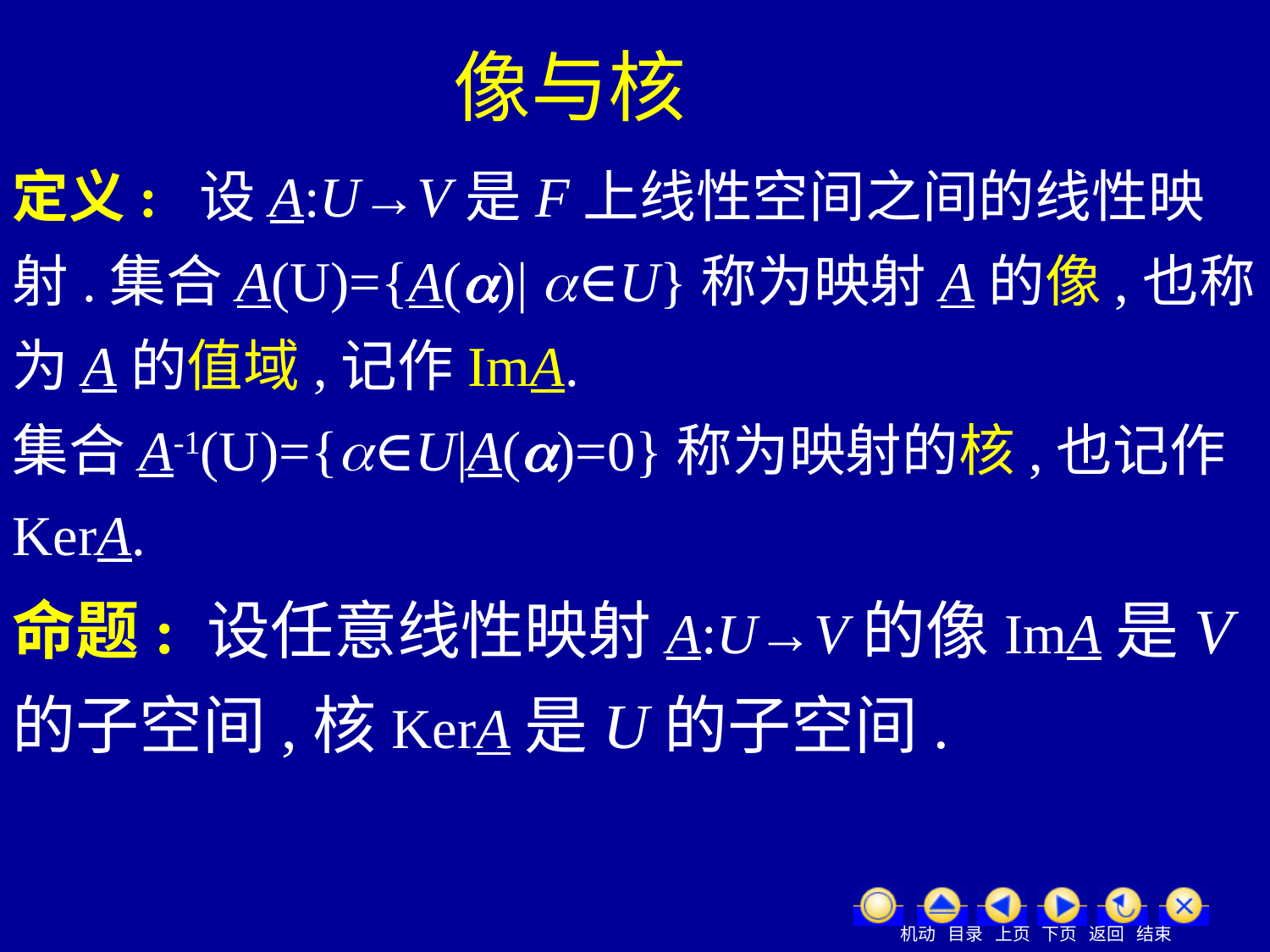

像与核
定义:  设A:U→V是F上线性空间之间的线性映射.集合A(U)={A(α)| α∈U}称为映射A的像,也称为A的值域,记作ImA.
集合A-1(U)={α∈U|A(α)=0}称为映射的核,也记作KerA.
命题: 设任意线性映射A:U→V的像ImA是V的子空间,核KerA是U的子空间.